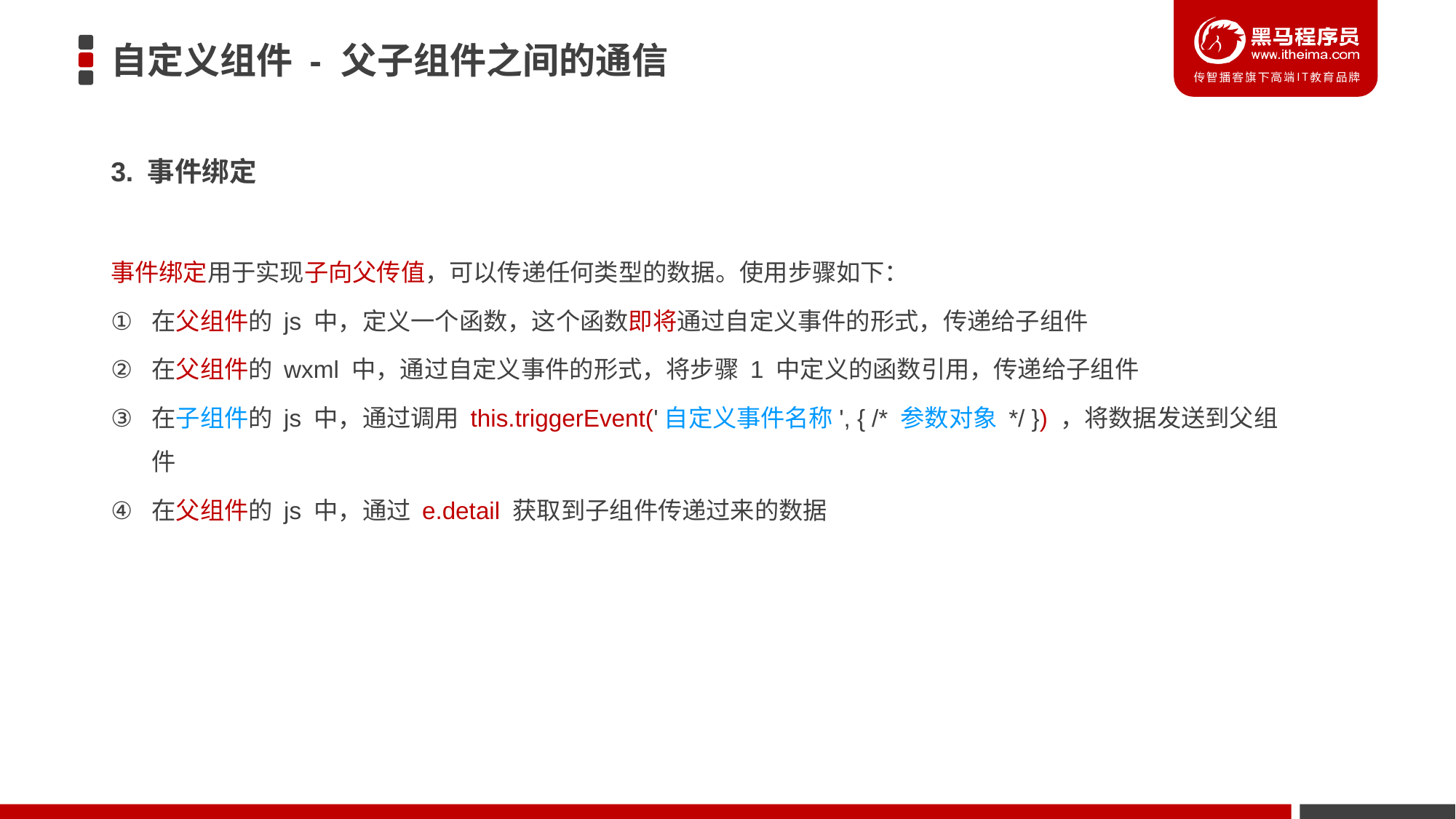

# 自定义组件 - 父子组件之间的通信
3. 事件绑定
事件绑定用于实现子向父传值，可以传递任何类型的数据。使用步骤如下：
在父组件的 js 中，定义一个函数，这个函数即将通过自定义事件的形式，传递给子组件
在父组件的 wxml 中，通过自定义事件的形式，将步骤 1 中定义的函数引用，传递给子组件
在子组件的 js 中，通过调用 this.triggerEvent('自定义事件名称', { /* 参数对象 */ }) ，将数据发送到父组件
在父组件的 js 中，通过 e.detail 获取到子组件传递过来的数据